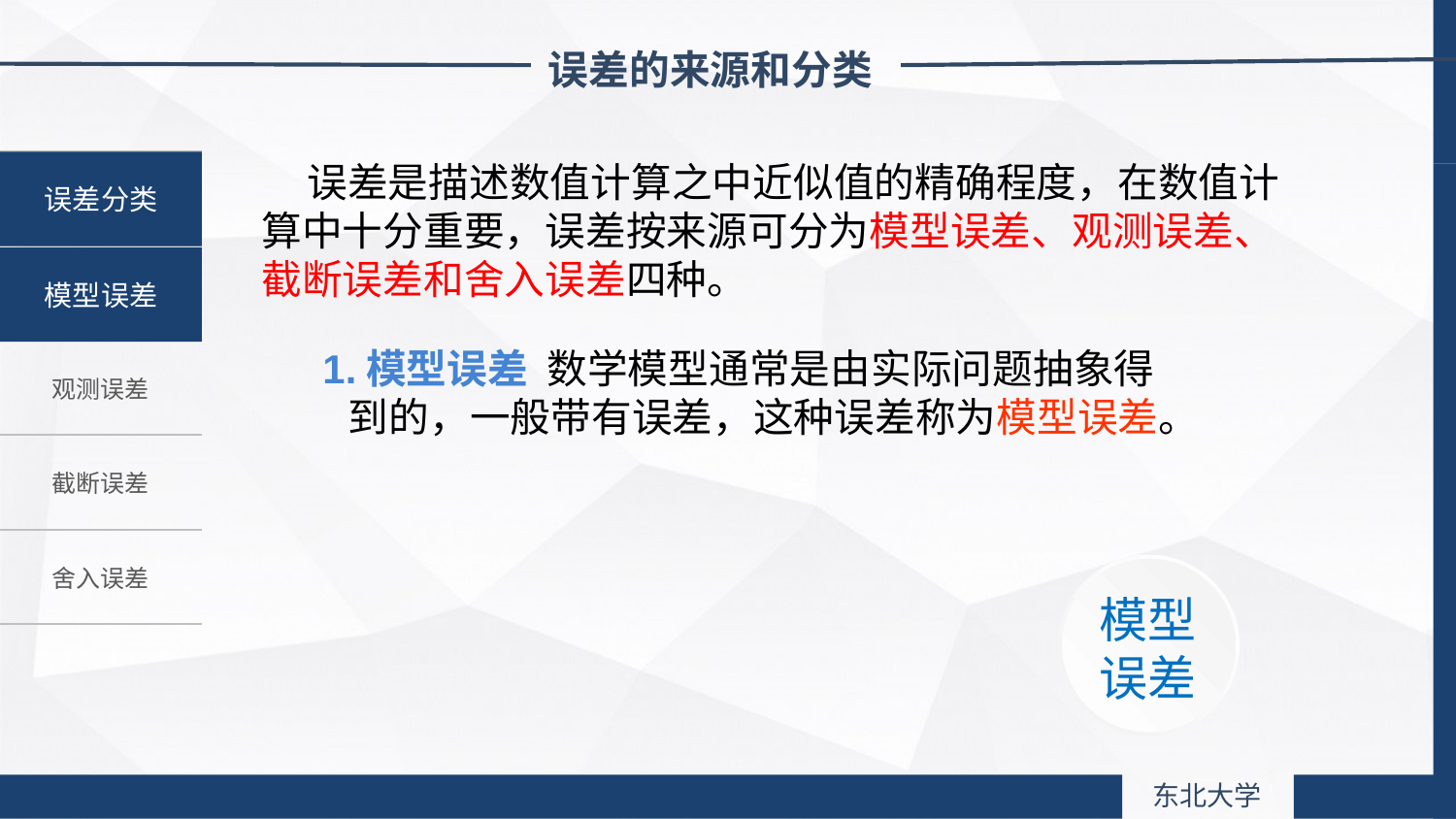

误差的来源和分类

    误差是描述数值计算之中近似值的精确程度，在数值计算中十分重要，误差按来源可分为模型误差、观测误差、截断误差和舍入误差四种。
 1.模型误差  数学模型通常是由实际问题抽象得
   到的，一般带有误差，这种误差称为模型误差。

模型
误差